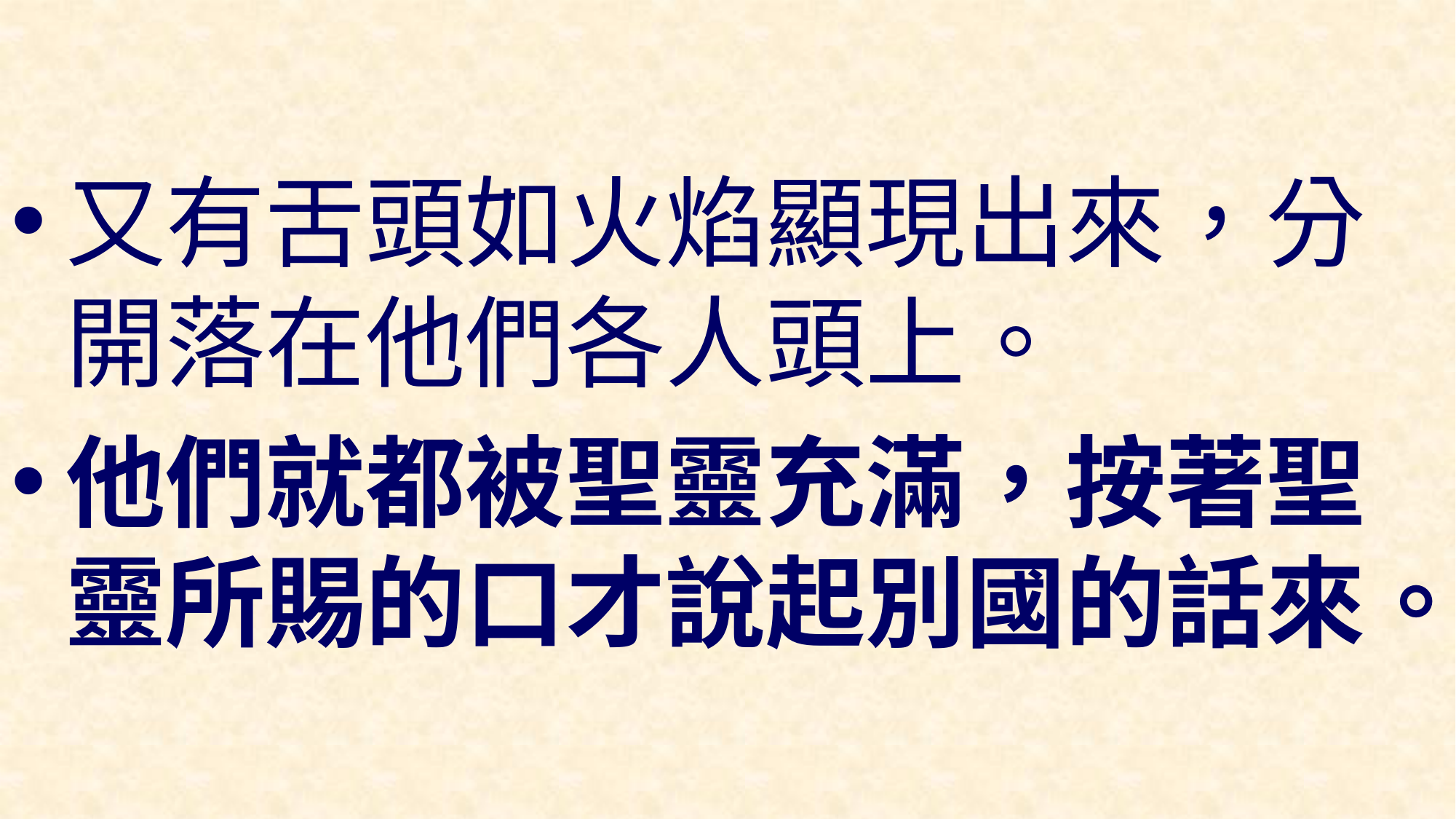

又有舌頭如火焰顯現出來，分開落在他們各人頭上。
他們就都被聖靈充滿，按著聖靈所賜的口才說起別國的話來。